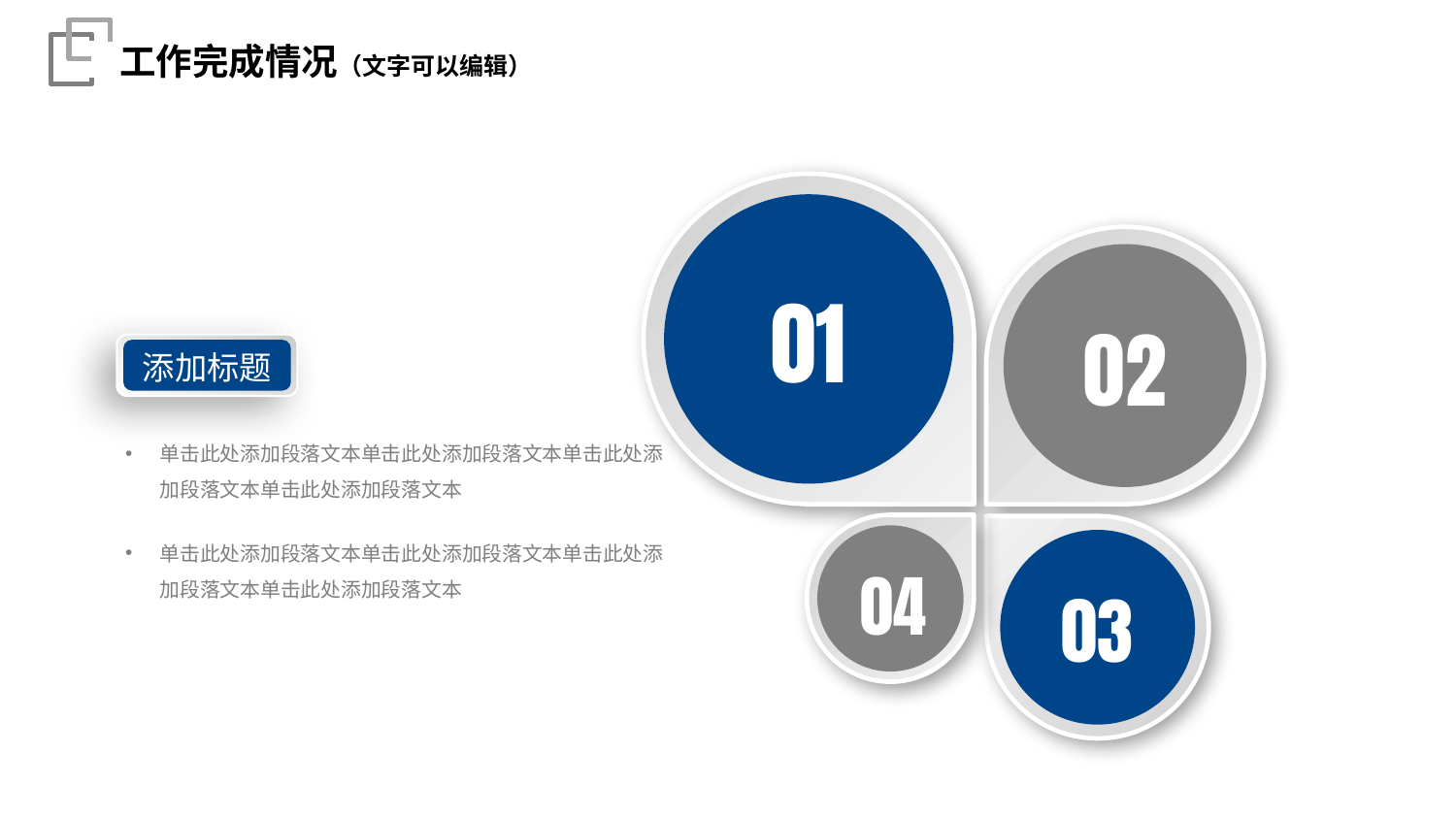

工作完成情况（文字可以编辑）

01
02

04
03

添加标题
单击此处添加段落文本单击此处添加段落文本单击此处添加段落文本单击此处添加段落文本
单击此处添加段落文本单击此处添加段落文本单击此处添加段落文本单击此处添加段落文本